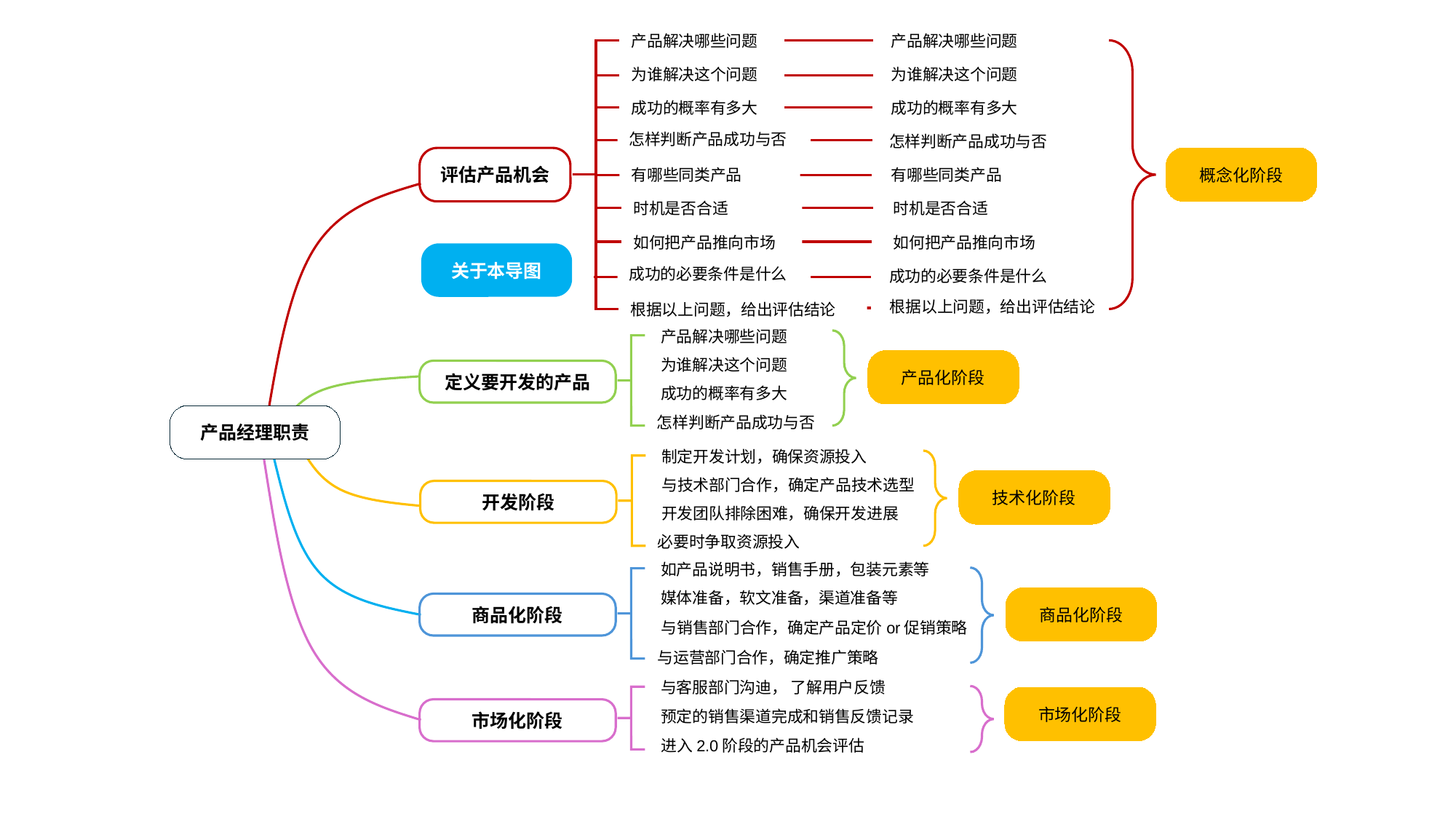

产品解决哪些问题
产品解决哪些问题

为谁解决这个问题
为谁解决这个问题
成功的概率有多大
成功的概率有多大
怎样判断产品成功与否
怎样判断产品成功与否
评估产品机会
概念化阶段
有哪些同类产品
有哪些同类产品
A
时机是否合适
时机是否合适
如何把产品推向市场
如何把产品推向市场
关于本导图
成功的必要条件是什么
成功的必要条件是什么
根据以上问题，给出评估结论
根据以上问题，给出评估结论
产品解决哪些问题

为谁解决这个问题
产品化阶段
定义要开发的产品
成功的概率有多大

怎样判断产品成功与否
产品经理职责
制定开发计划，确保资源投入

与技术部门合作，确定产品技术选型
技术化阶段
开发阶段
开发团队排除困难，确保开发进展
必要时争取资源投入
如产品说明书，销售手册，包装元素等

媒体准备，软文准备，渠道准备等
商品化阶段
商品化阶段
与销售部门合作，确定产品定价or促销策略
与运营部门合作，确定推广策略
与客服部门沟迪， 了解用户反馈

市场化阶段
预定的销售渠道完成和销售反馈记录
市场化阶段
进入2.0阶段的产品机会评估